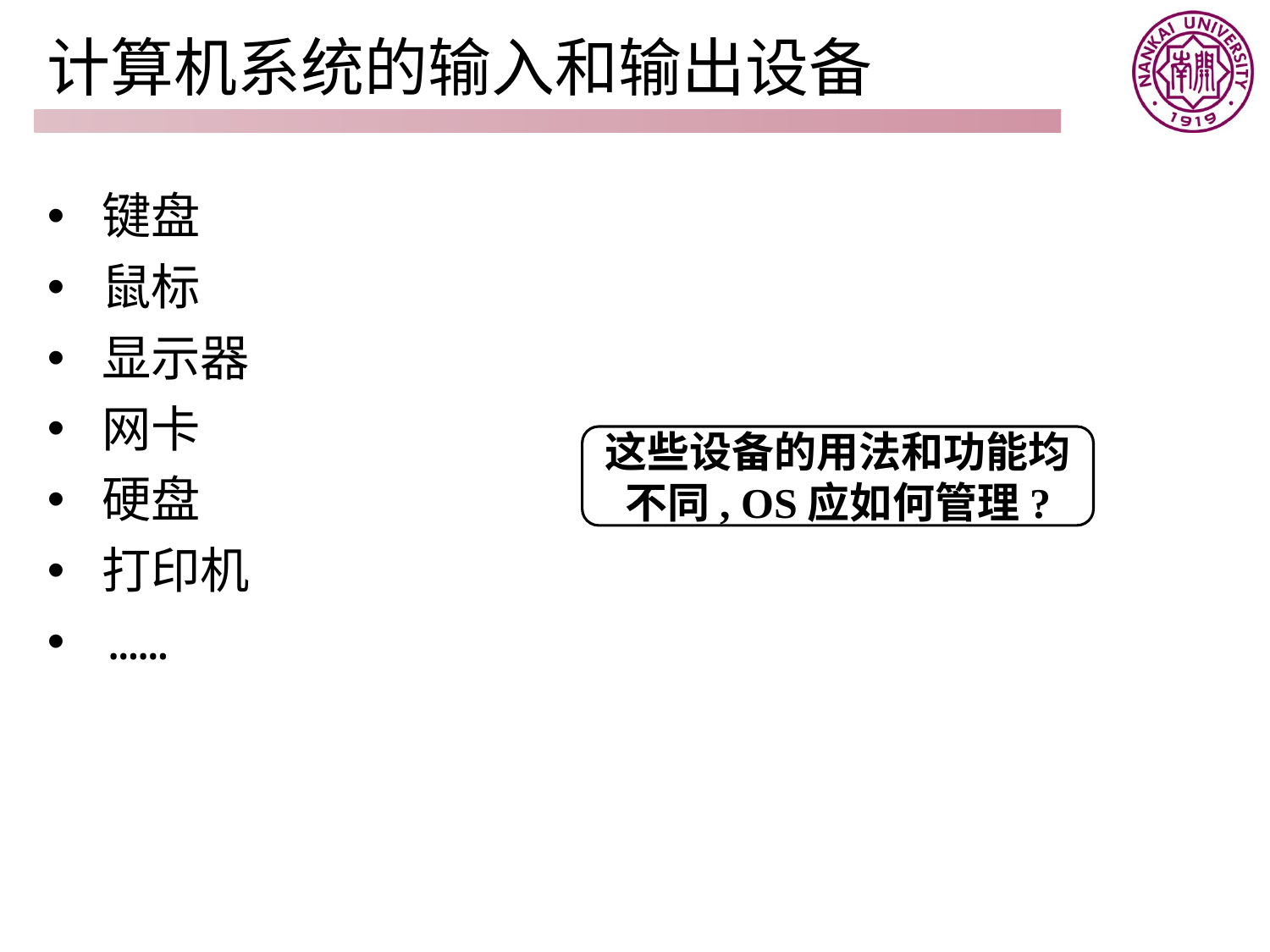

# 计算机系统的输入和输出设备
 键盘
 鼠标
 显示器
 网卡
 硬盘
 打印机
 ……
这些设备的用法和功能均不同, OS应如何管理?
2